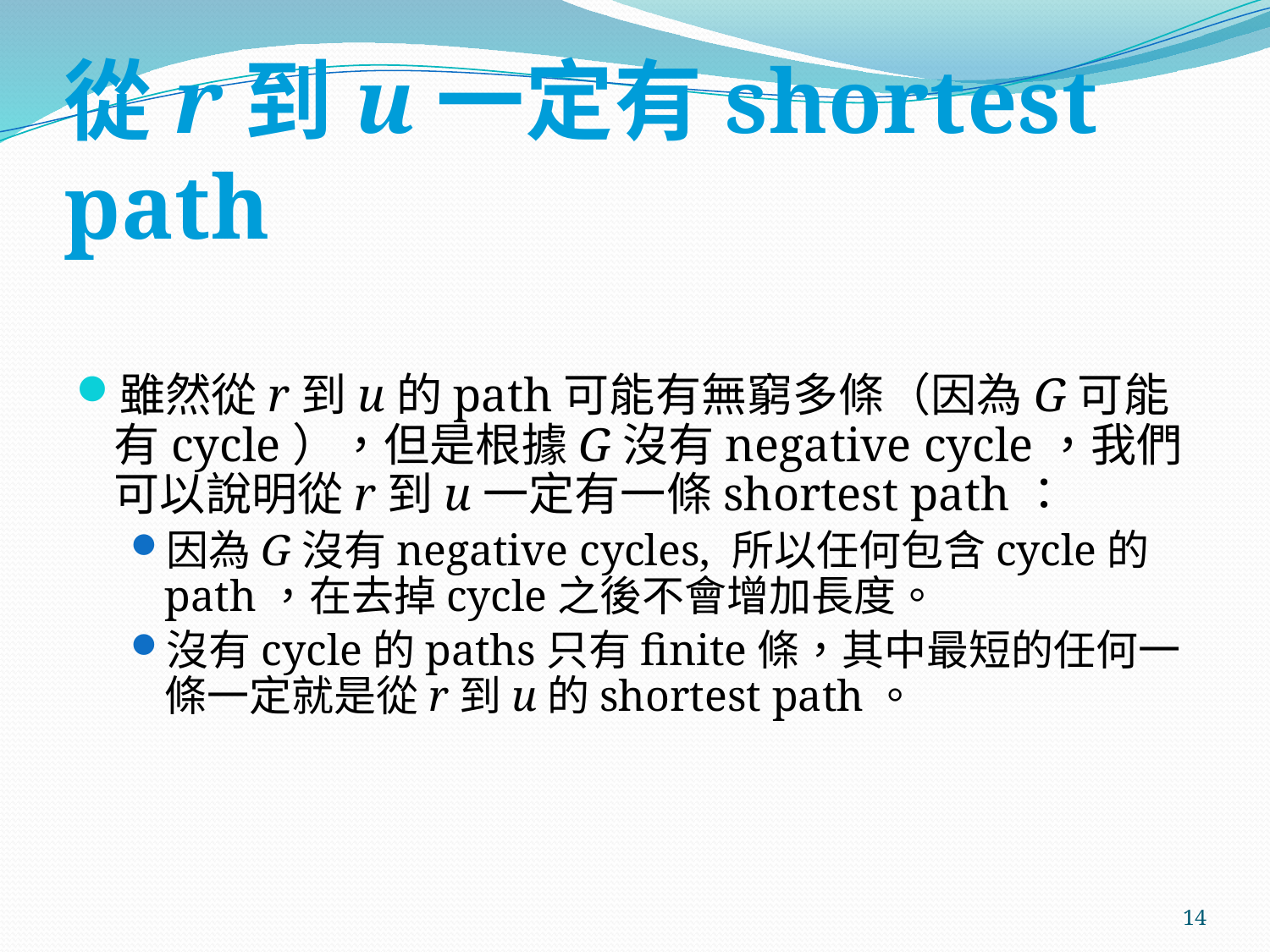

# 從r到u一定有shortest path
雖然從r到u的path可能有無窮多條（因為G可能有cycle），但是根據G沒有negative cycle，我們可以說明從r到u一定有一條shortest path：
因為G沒有negative cycles, 所以任何包含cycle的path，在去掉cycle之後不會增加長度。
沒有cycle的paths只有finite條，其中最短的任何一條一定就是從r到u的shortest path。
14